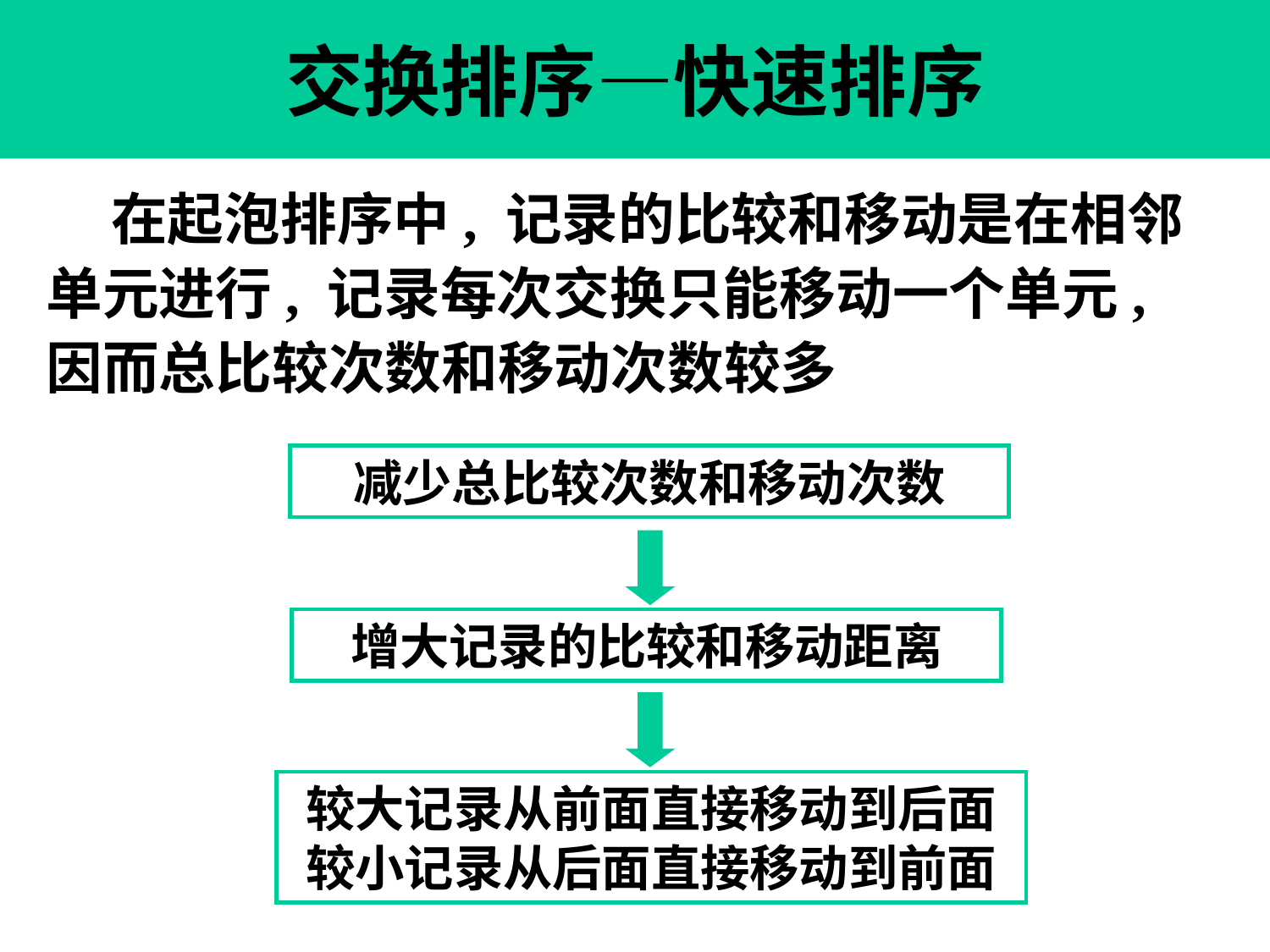

第 50 页
# 交换排序—快速排序
    在起泡排序中, 记录的比较和移动是在相邻单元进行, 记录每次交换只能移动一个单元, 因而总比较次数和移动次数较多
减少总比较次数和移动次数

增大记录的比较和移动距离

较大记录从前面直接移动到后面
较小记录从后面直接移动到前面